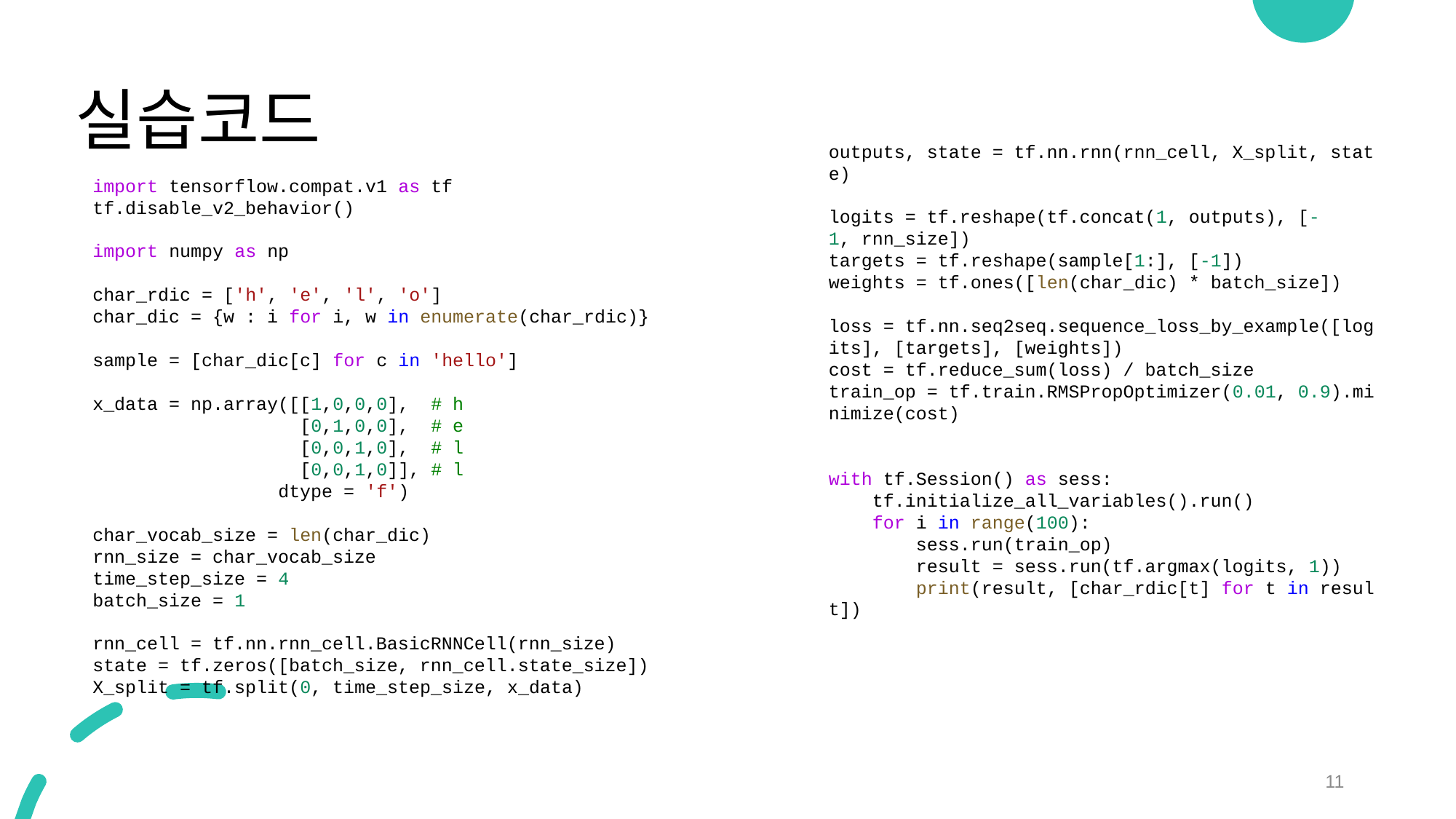

# 실습코드
outputs, state = tf.nn.rnn(rnn_cell, X_split, state)

logits = tf.reshape(tf.concat(1, outputs), [-1, rnn_size])
targets = tf.reshape(sample[1:], [-1])
weights = tf.ones([len(char_dic) * batch_size])

loss = tf.nn.seq2seq.sequence_loss_by_example([logits], [targets], [weights])
cost = tf.reduce_sum(loss) / batch_size
train_op = tf.train.RMSPropOptimizer(0.01, 0.9).minimize(cost)

with tf.Session() as sess:
    tf.initialize_all_variables().run()
    for i in range(100):
        sess.run(train_op)
        result = sess.run(tf.argmax(logits, 1))
        print(result, [char_rdic[t] for t in result])

import tensorflow.compat.v1 as tf
tf.disable_v2_behavior()

import numpy as np

char_rdic = ['h', 'e', 'l', 'o'] char_dic = {w : i for i, w in enumerate(char_rdic)}

sample = [char_dic[c] for c in 'hello']

x_data = np.array([[1,0,0,0],  # h
                   [0,1,0,0],  # e
                   [0,0,1,0],  # l
                   [0,0,1,0]], # l
                 dtype = 'f')

char_vocab_size = len(char_dic)
rnn_size = char_vocab_size
time_step_size = 4
batch_size = 1

rnn_cell = tf.nn.rnn_cell.BasicRNNCell(rnn_size)
state = tf.zeros([batch_size, rnn_cell.state_size])
X_split = tf.split(0, time_step_size, x_data)
11